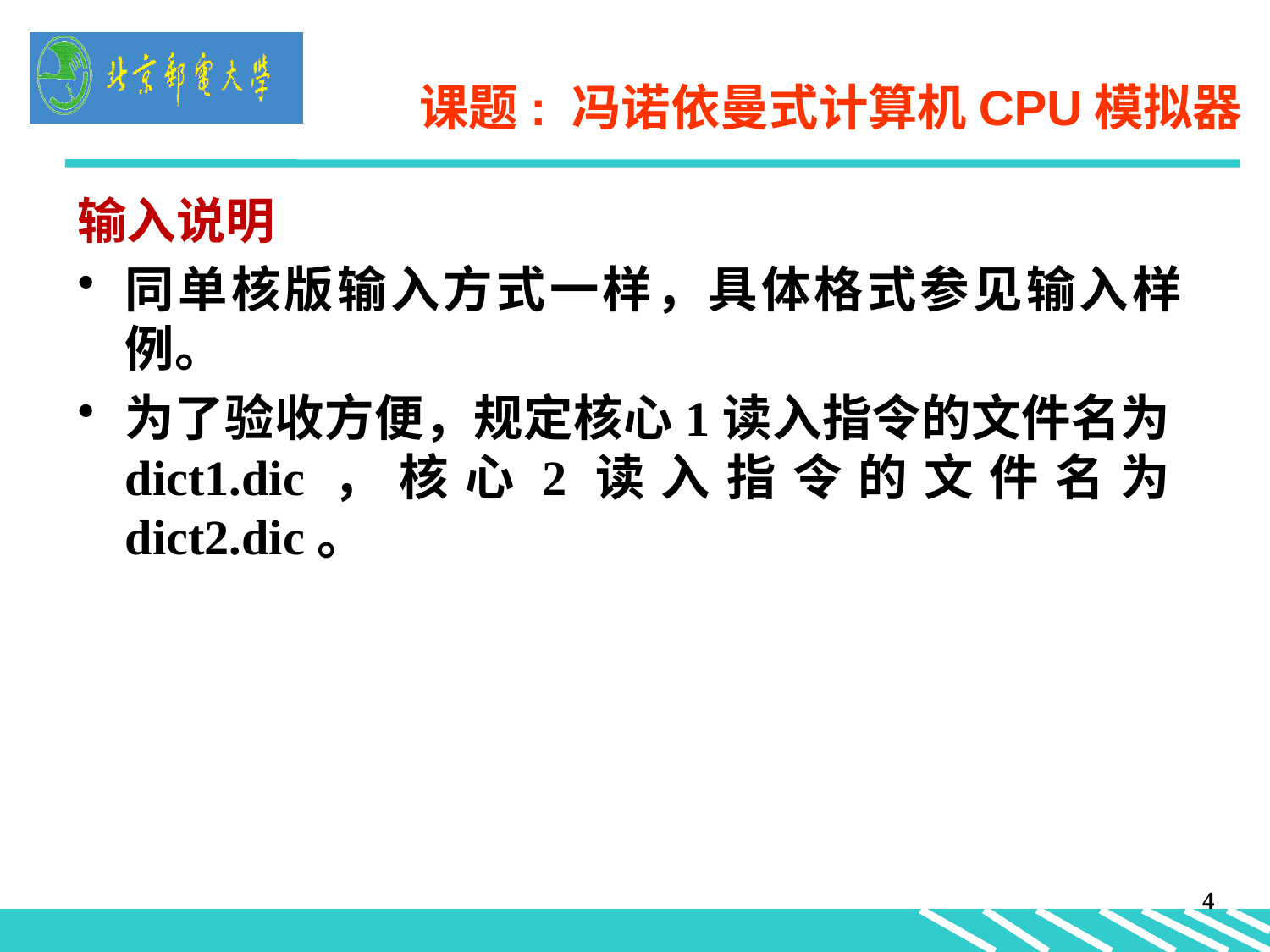

# 课题: 冯诺依曼式计算机CPU模拟器
输入说明
同单核版输入方式一样，具体格式参见输入样例。
为了验收方便，规定核心1读入指令的文件名为dict1.dic，核心2读入指令的文件名为dict2.dic。
4